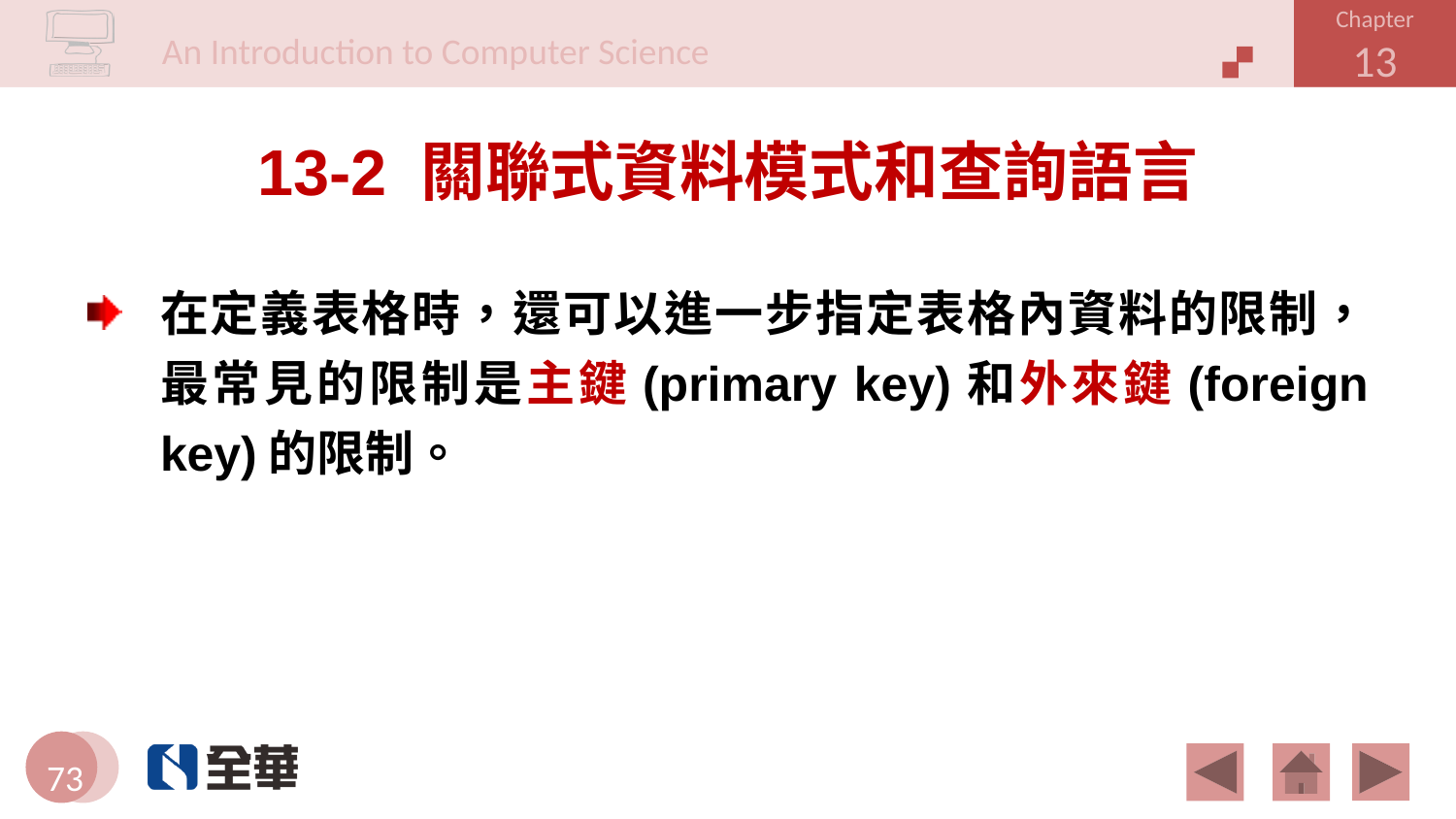

# 13-2 關聯式資料模式和查詢語言
在定義表格時，還可以進一步指定表格內資料的限制，最常見的限制是主鍵(primary key)和外來鍵(foreign key)的限制。